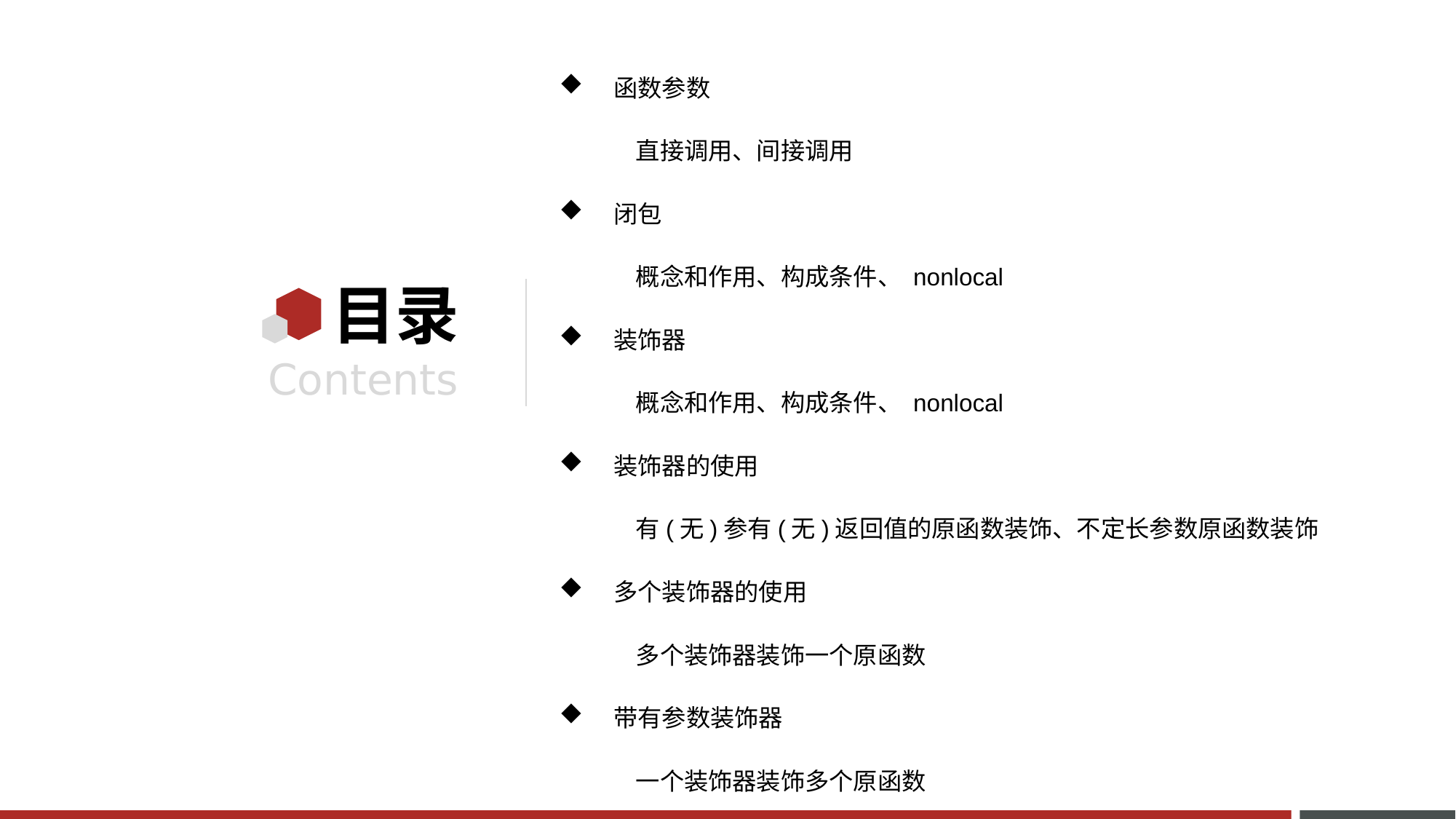

函数参数
             直接调用、间接调用
闭包
             概念和作用、构成条件、 nonlocal
装饰器
             概念和作用、构成条件、 nonlocal
装饰器的使用
             有(无)参有(无)返回值的原函数装饰、不定长参数原函数装饰
多个装饰器的使用
             多个装饰器装饰一个原函数
带有参数装饰器
             一个装饰器装饰多个原函数